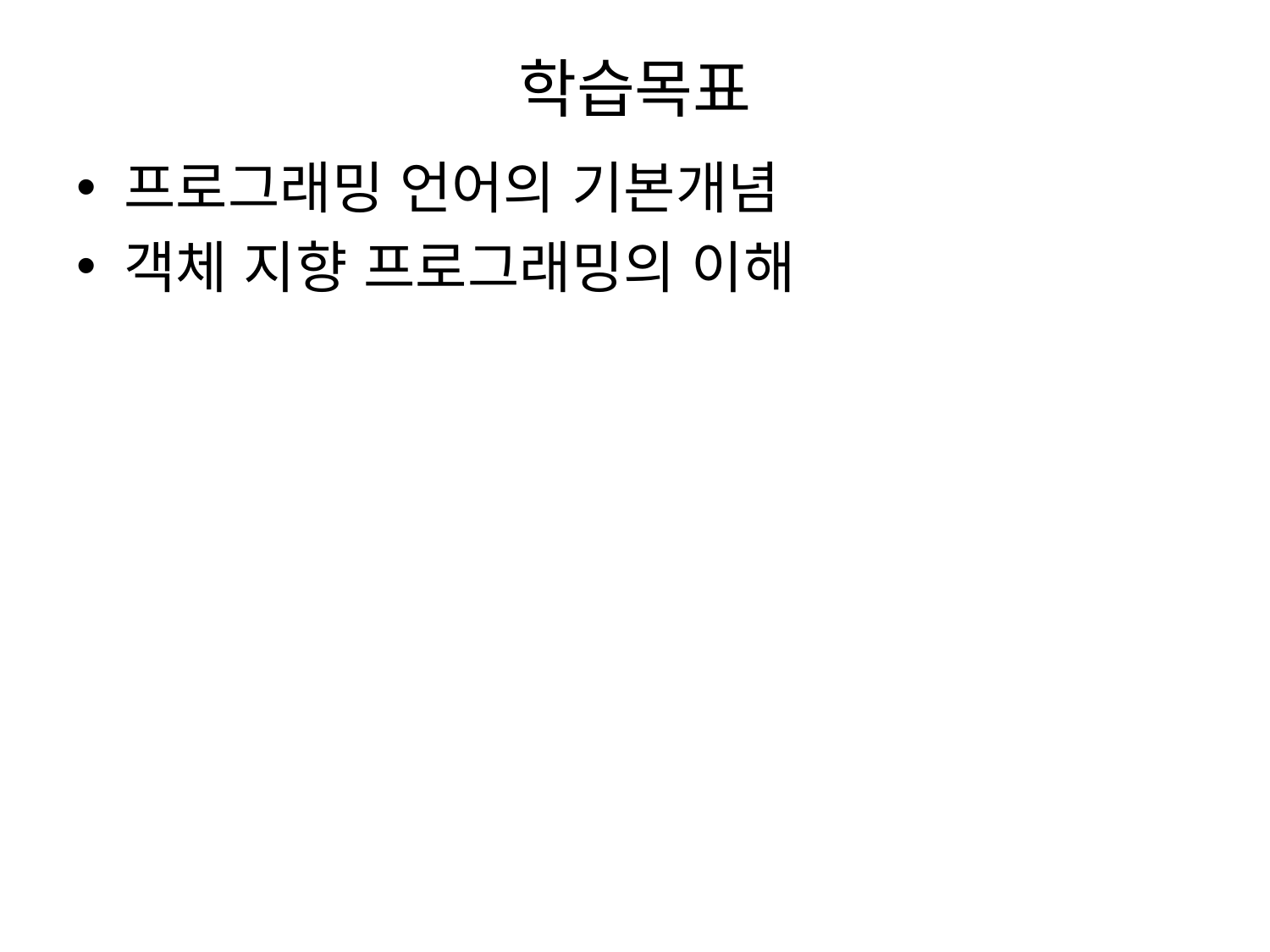

# 학습목표
프로그래밍 언어의 기본개념
객체 지향 프로그래밍의 이해